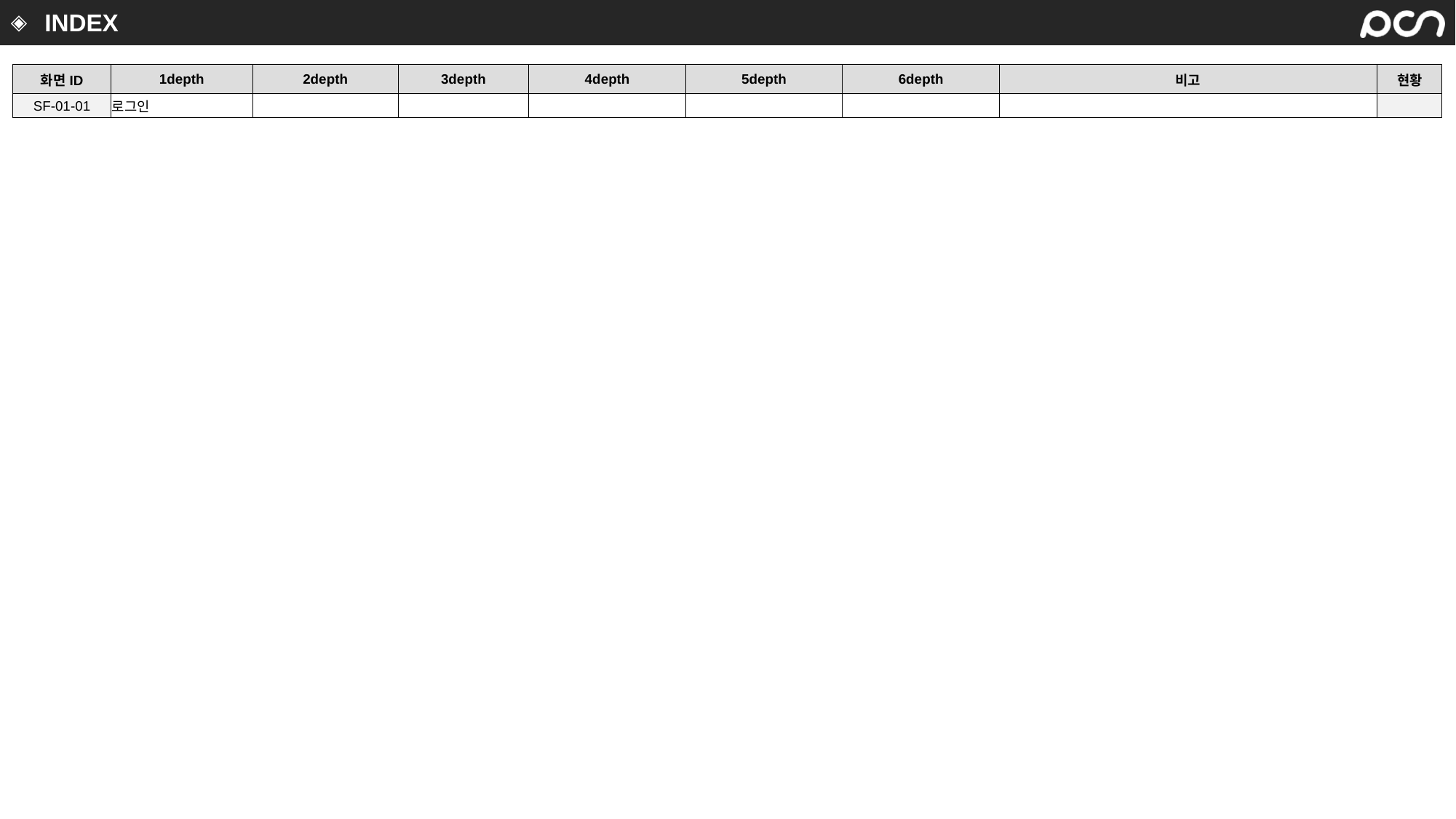

# INDEX
| 화면ID | 1depth | 2depth | 3depth | 4depth | 5depth | 6depth | 비고 | 현황 |
| --- | --- | --- | --- | --- | --- | --- | --- | --- |
| SF-01-01 | 로그인 |  |  |  |  |  |  |  |